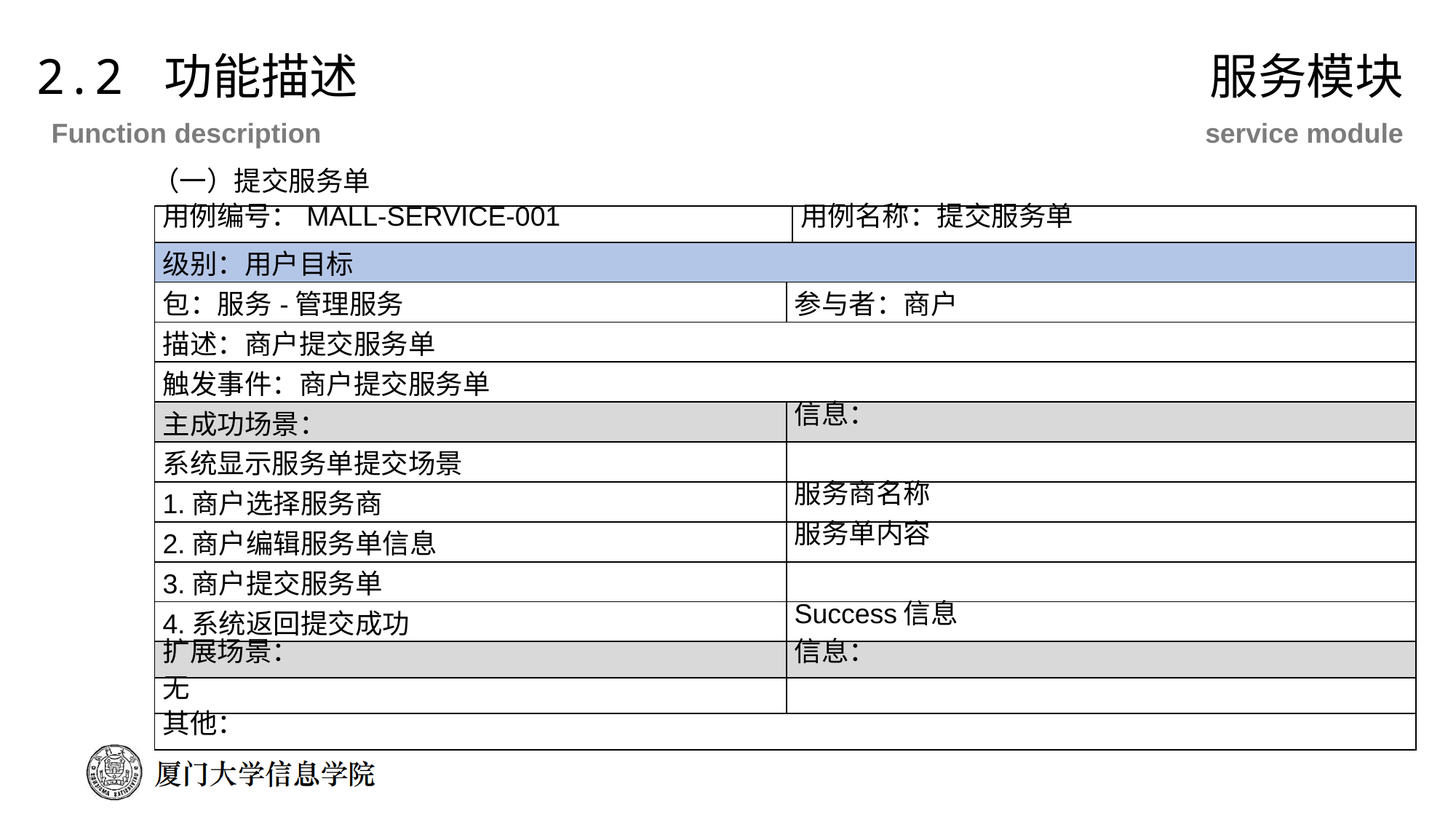

2.2 功能描述
服务模块
Function description
service module
（一）提交服务单
| 用例编号：MALL-SERVICE-001 |  | 用例名称：提交服务单 |
| --- | --- | --- |
| 级别：用户目标 |  |  |
| 包：服务-管理服务 | 参与者：商户 |  |
| 描述：商户提交服务单 |  |  |
| 触发事件：商户提交服务单 |  |  |
| 主成功场景： | 信息： |  |
| 系统显示服务单提交场景 |  |  |
| 1.商户选择服务商 | 服务商名称 |  |
| 2.商户编辑服务单信息 | 服务单内容 |  |
| 3.商户提交服务单 |  |  |
| 4.系统返回提交成功 | Success信息 |  |
| 扩展场景： | 信息： |  |
| 无 |  |  |
| 其他： |  |  |